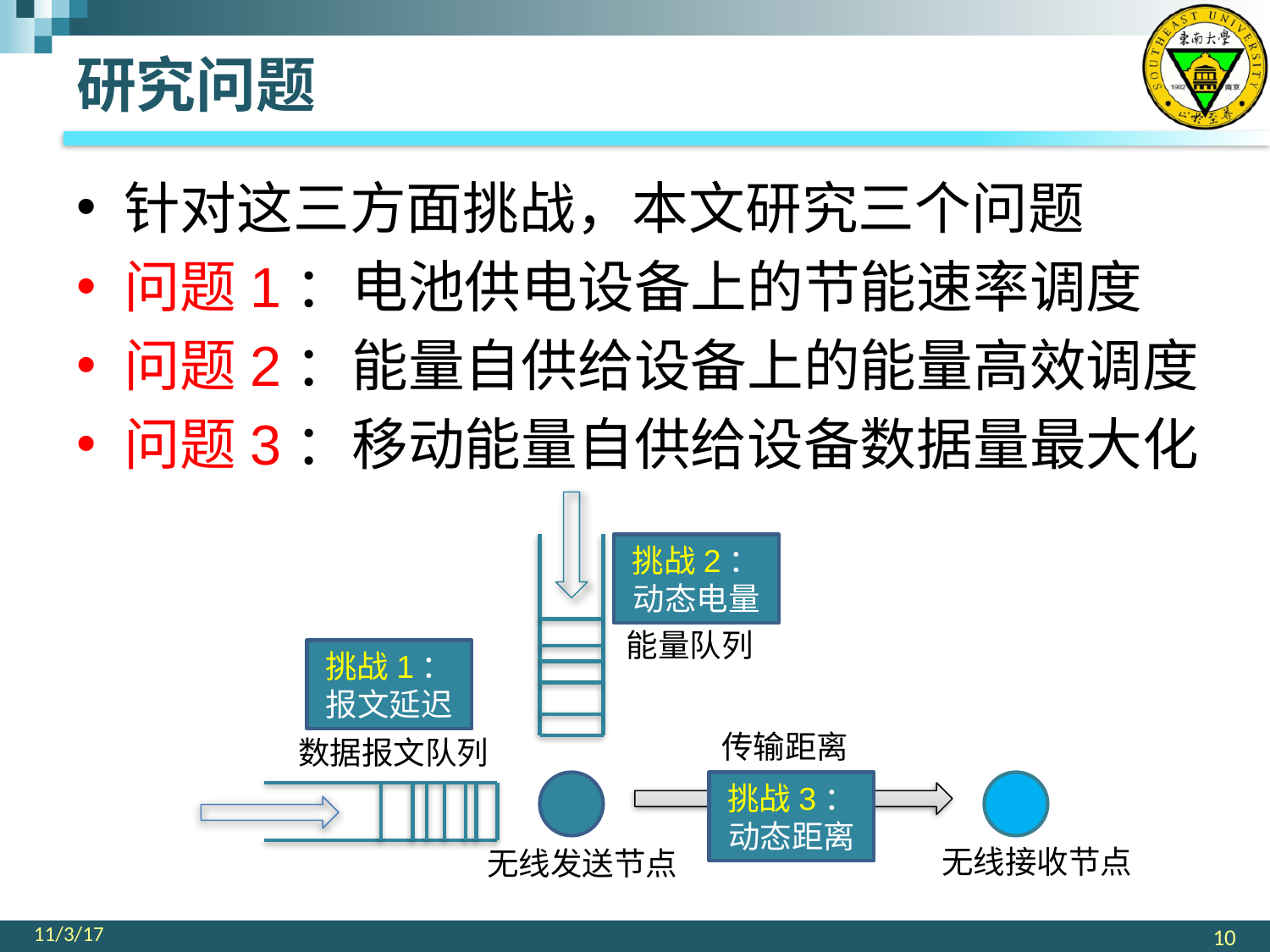

# 研究问题
针对这三方面挑战，本文研究三个问题
问题1：电池供电设备上的节能速率调度
问题2：能量自供给设备上的能量高效调度
问题3：移动能量自供给设备数据量最大化

能量队列
挑战2：
动态电量
挑战1：
报文延迟
传输距离
数据报文队列

无线接收节点
无线发送节点
挑战3：
动态距离
11/3/17
10